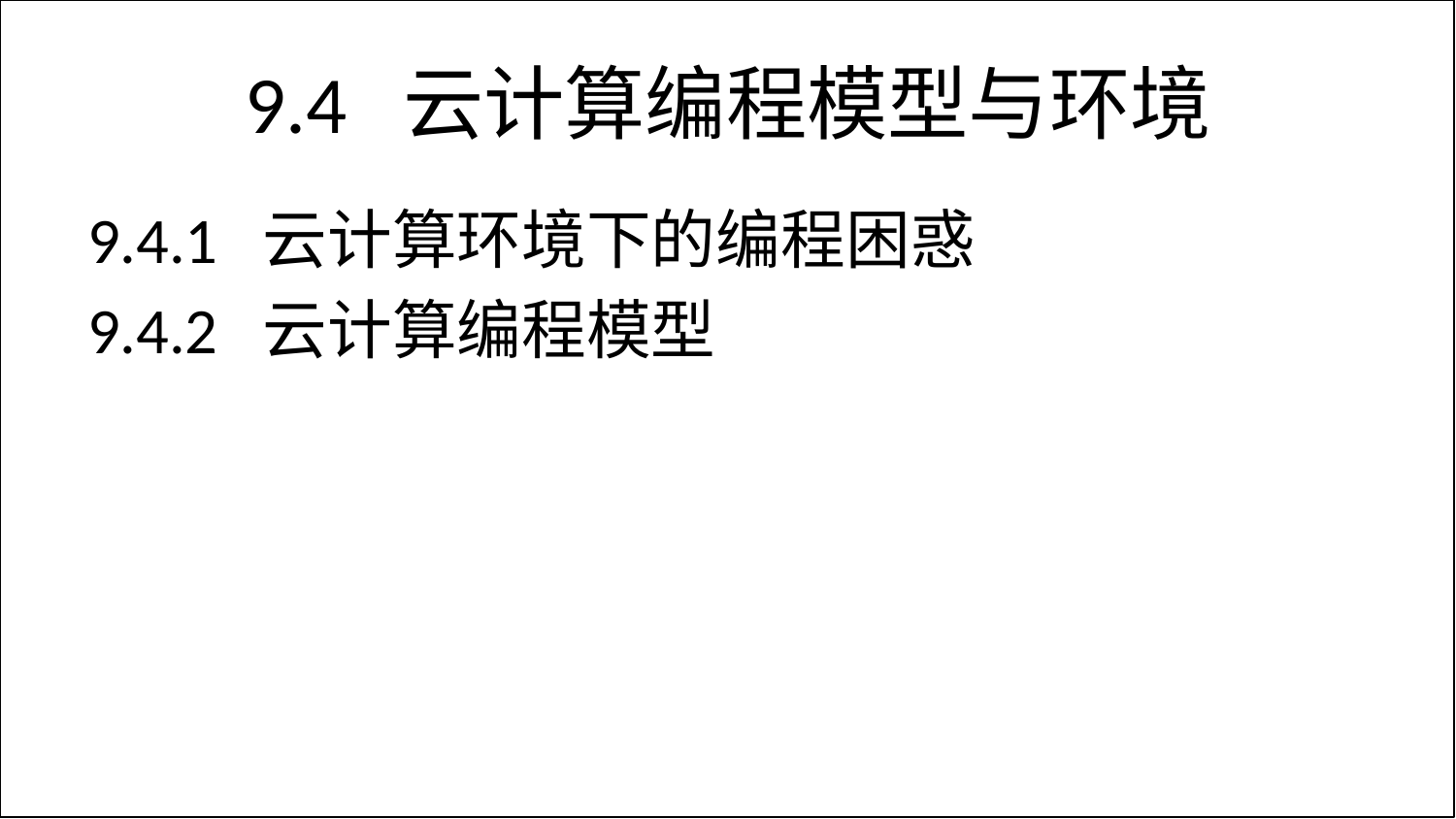

# 9.4  云计算编程模型与环境
9.4.1  云计算环境下的编程困惑
9.4.2  云计算编程模型